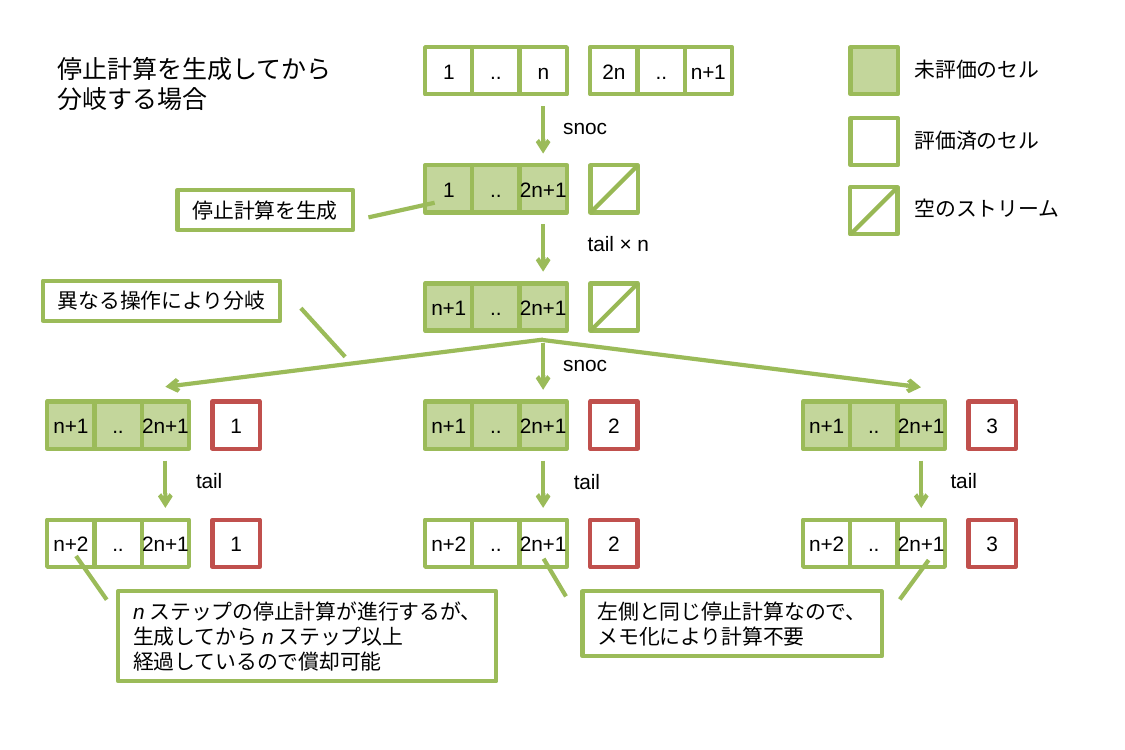

停止計算を生成してから
分岐する場合
1
..
n
2n
..
n+1

未評価のセル
snoc

評価済のセル
1
..
2n+1

空のストリーム
停止計算を生成
tail × n
異なる操作により分岐
n+1
..
2n+1

snoc
n+1
..
2n+1
1
n+1
..
2n+1
2
n+1
..
2n+1
3
tail
tail
tail
n+2
..
2n+1
1
n+2
..
2n+1
2
n+2
..
2n+1
3
nステップの停止計算が進行するが、
生成してからnステップ以上
経過しているので償却可能
左側と同じ停止計算なので、
メモ化により計算不要